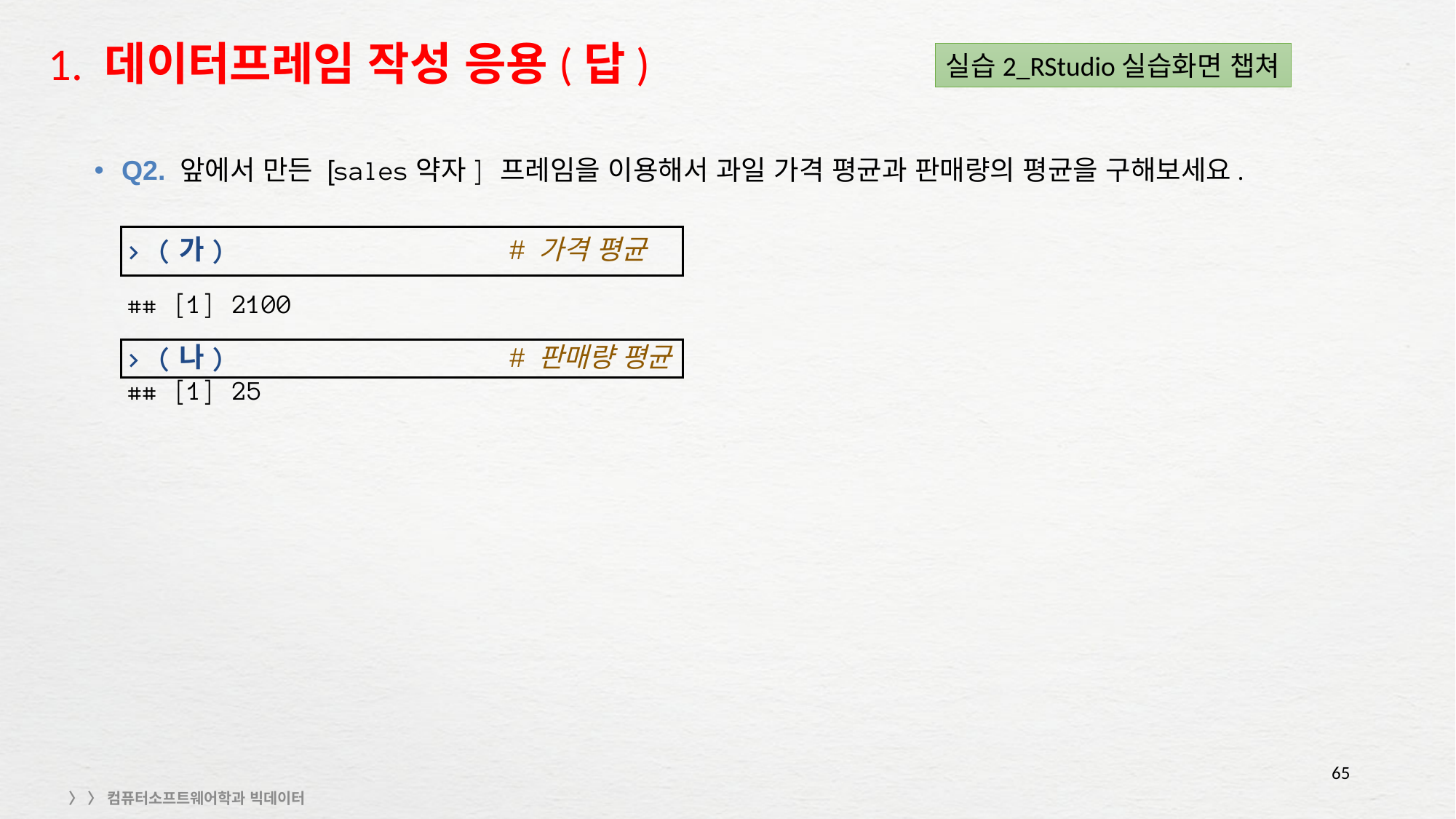

# 1. 데이터프레임 작성 응용(답)
실습2_RStudio실습화면 챕쳐
Q2. 앞에서 만든 [sales약자] 프레임을 이용해서 과일 가격 평균과 판매량의 평균을 구해보세요.

> (가)                   # 가격 평균
## [1] 2100
> (나)                   # 판매량 평균
## [1] 25

65
〉 〉 컴퓨터소프트웨어학과 빅데이터